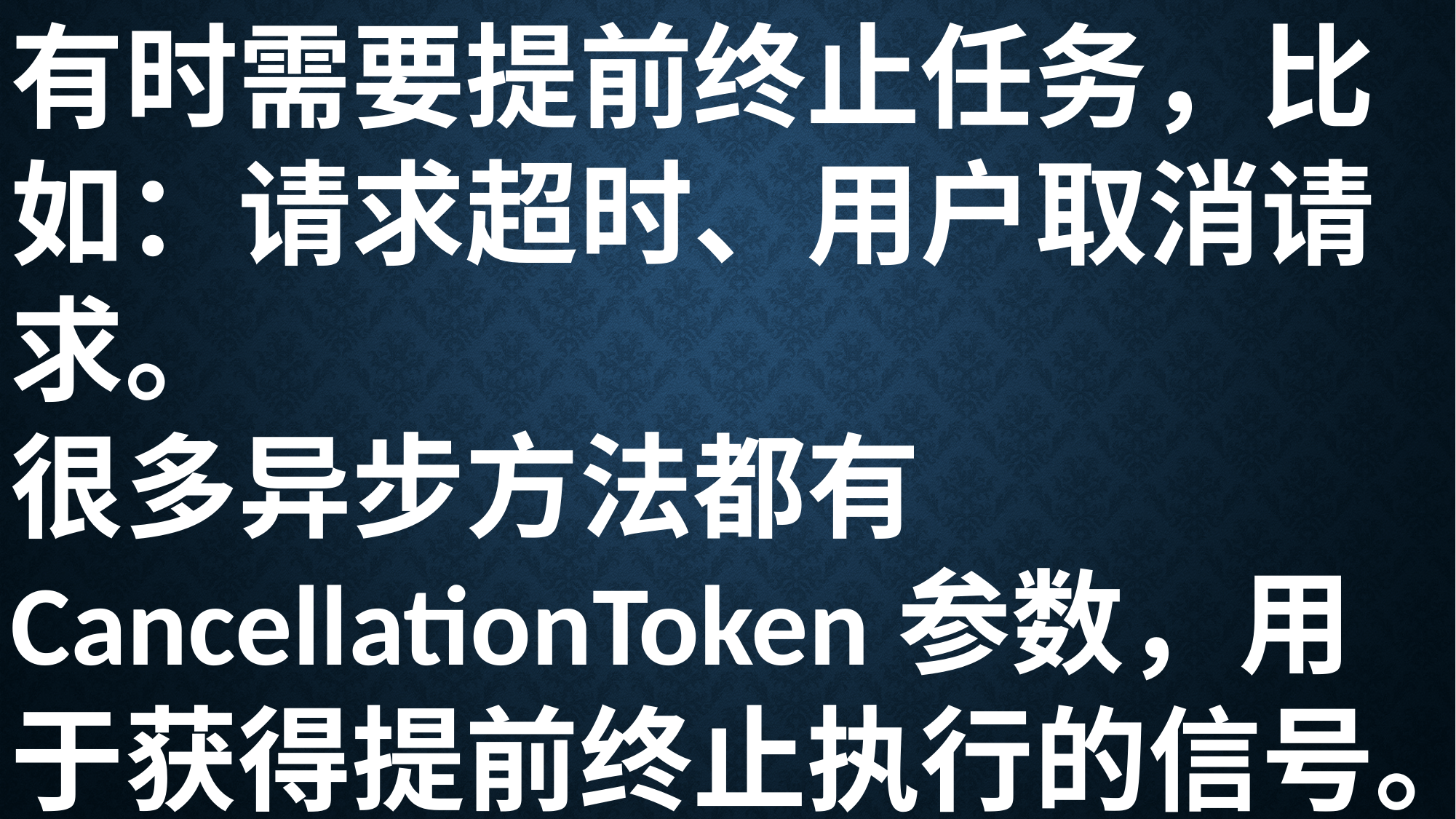

有时需要提前终止任务，比如：请求超时、用户取消请求。
很多异步方法都有CancellationToken参数，用于获得提前终止执行的信号。